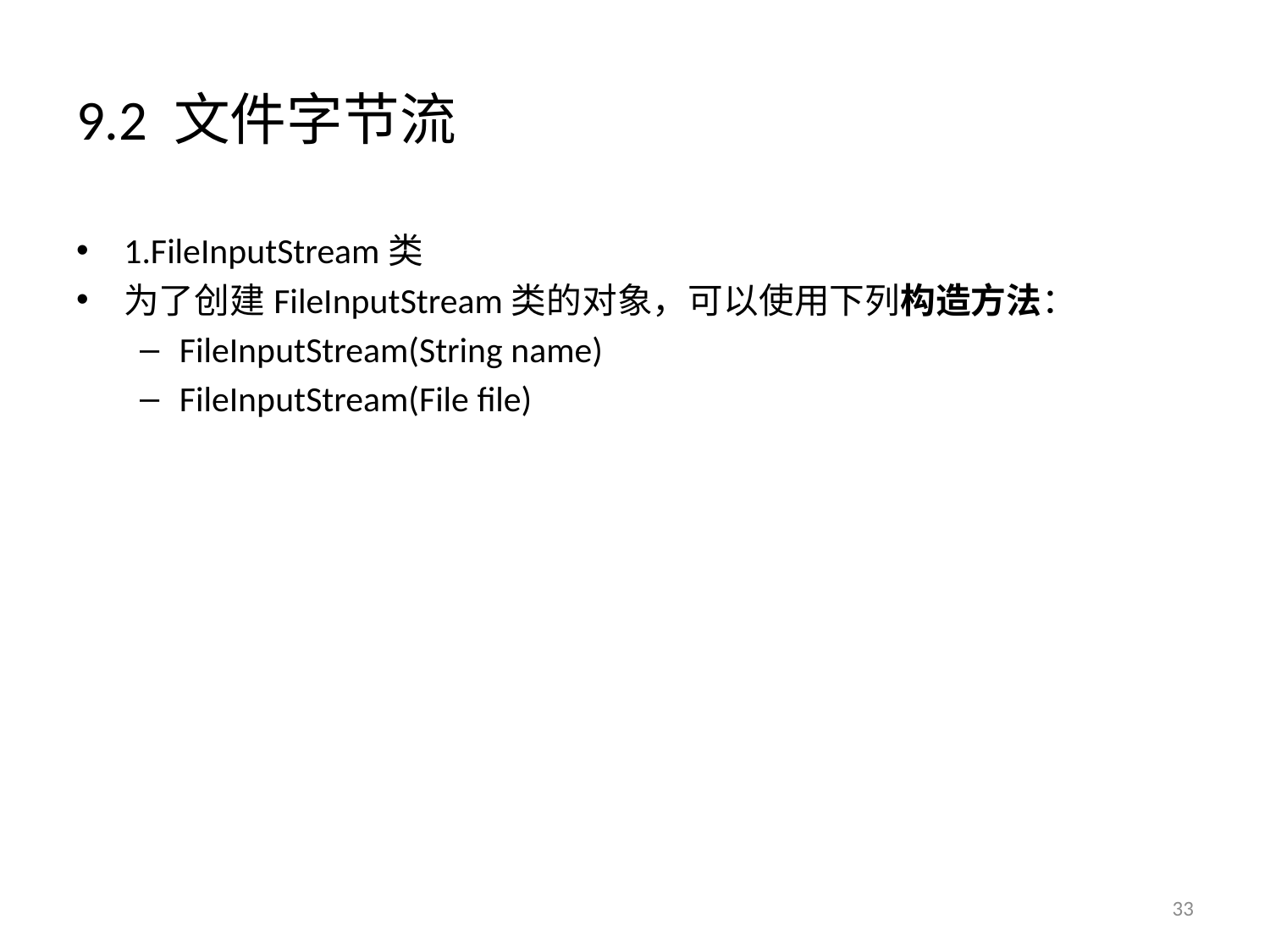

# 9.2 文件字节流
1.FileInputStream类
为了创建FileInputStream类的对象，可以使用下列构造方法：
FileInputStream(String name)
FileInputStream(File file)
33